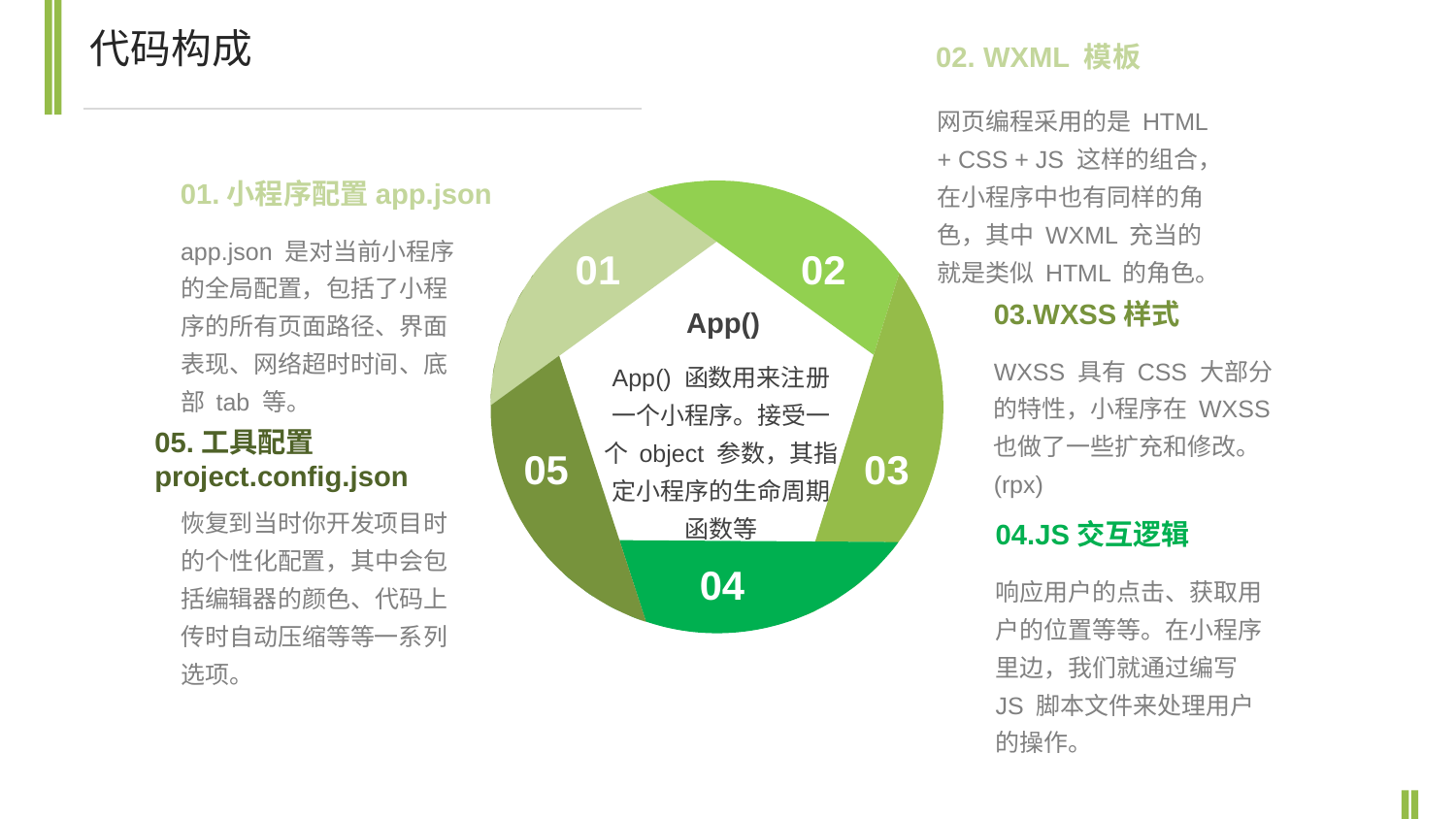

代码构成
02. WXML 模板

网页编程采用的是 HTML + CSS + JS 这样的组合，在小程序中也有同样的角色，其中 WXML 充当的就是类似 HTML 的角色。

01.小程序配置app.json
app.json 是对当前小程序的全局配置，包括了小程序的所有页面路径、界面表现、网络超时时间、底部 tab 等。
01
02

03.WXSS样式
App()
WXSS 具有 CSS 大部分的特性，小程序在 WXSS 也做了一些扩充和修改。(rpx)
App() 函数用来注册一个小程序。接受一个 object 参数，其指定小程序的生命周期函数等

05.工具配置project.config.json
05
03
恢复到当时你开发项目时的个性化配置，其中会包括编辑器的颜色、代码上传时自动压缩等等一系列选项。
04.JS交互逻辑
04
响应用户的点击、获取用户的位置等等。在小程序里边，我们就通过编写 JS 脚本文件来处理用户的操作。